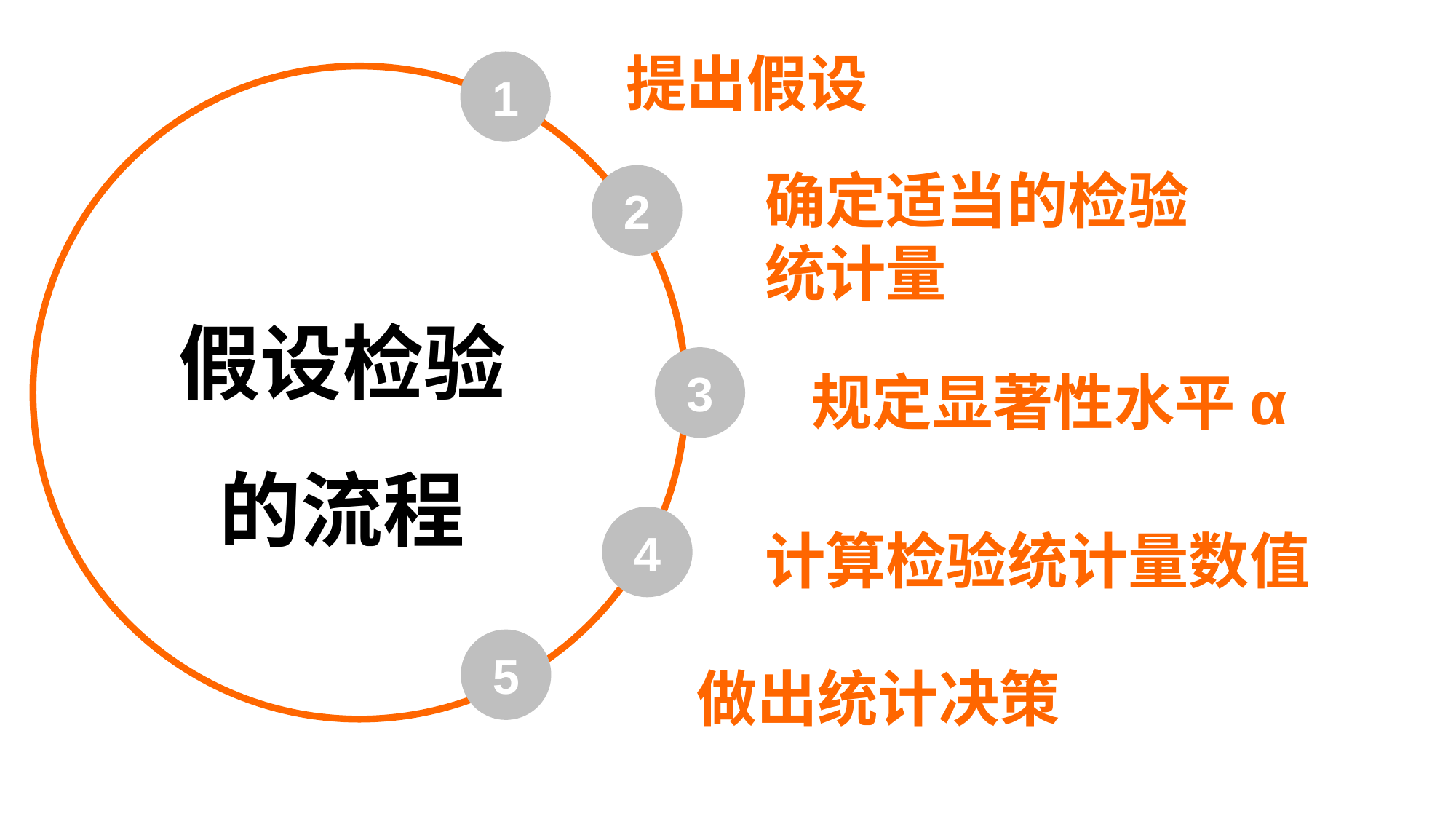

提出假设
1

确定适当的检验统计量
2
假设检验
的流程
3
规定显著性水平α
4
计算检验统计量数值
5
做出统计决策